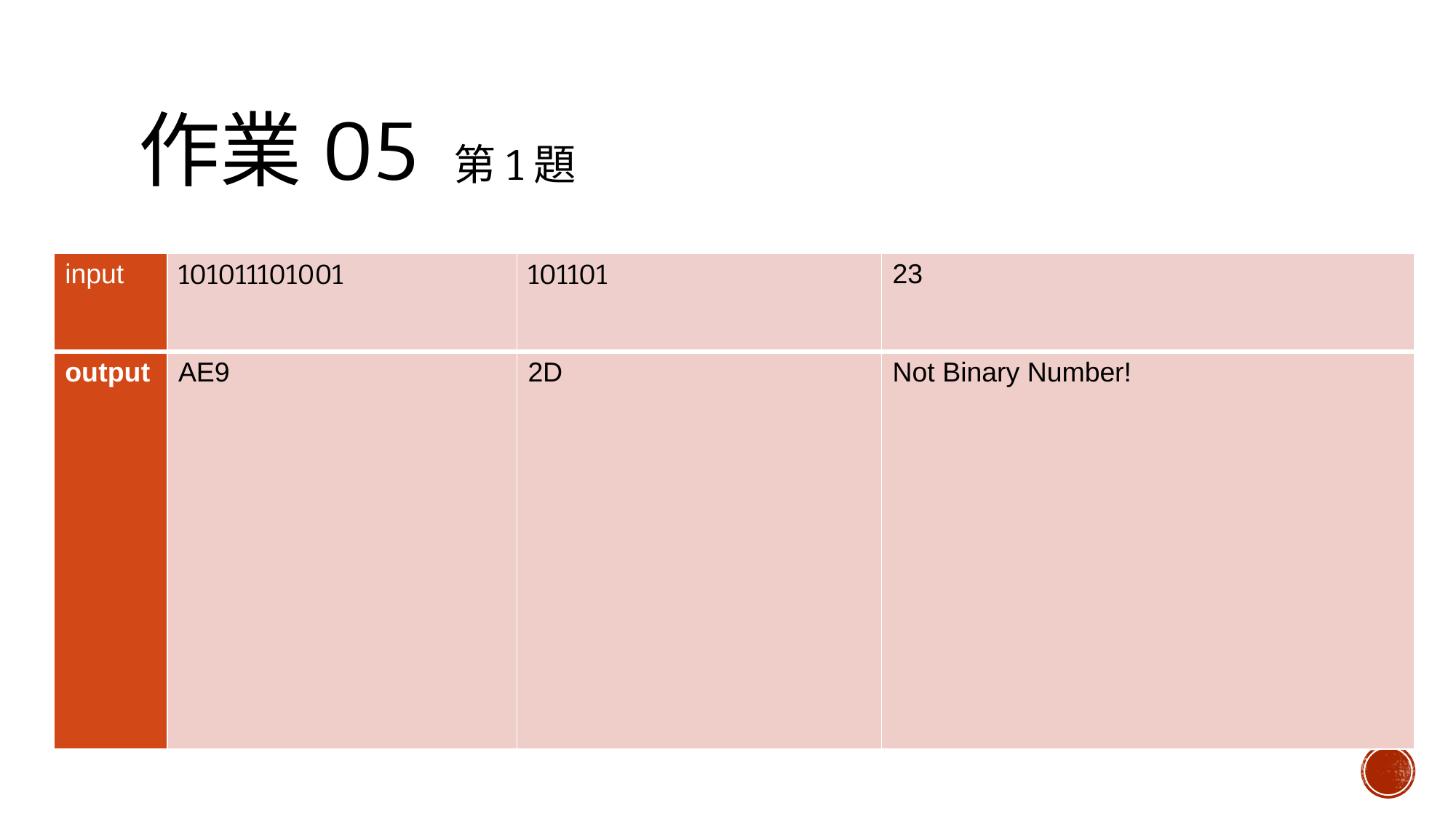

# 作業05 第1題
| input | 101011101001 | 101101 | 23 |
| --- | --- | --- | --- |
| output | AE9 | 2D | Not Binary Number! |